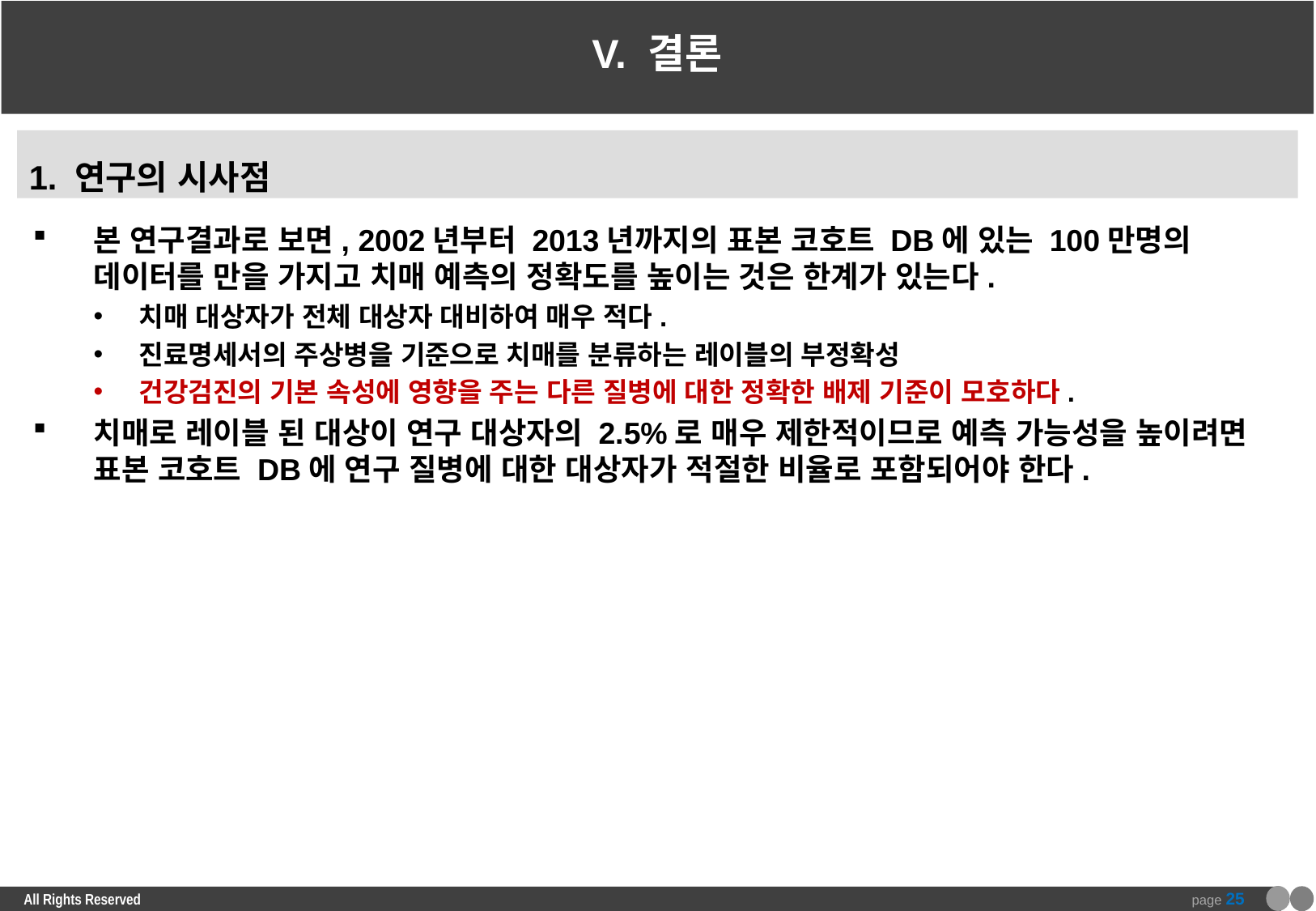

# V. 결론
1. 연구의 시사점
본 연구결과로 보면, 2002년부터 2013년까지의 표본 코호트 DB에 있는 100만명의 데이터를 만을 가지고 치매 예측의 정확도를 높이는 것은 한계가 있는다.
치매 대상자가 전체 대상자 대비하여 매우 적다.
진료명세서의 주상병을 기준으로 치매를 분류하는 레이블의 부정확성
건강검진의 기본 속성에 영향을 주는 다른 질병에 대한 정확한 배제 기준이 모호하다.
치매로 레이블 된 대상이 연구 대상자의 2.5%로 매우 제한적이므로 예측 가능성을 높이려면 표본 코호트 DB에 연구 질병에 대한 대상자가 적절한 비율로 포함되어야 한다.

page 25